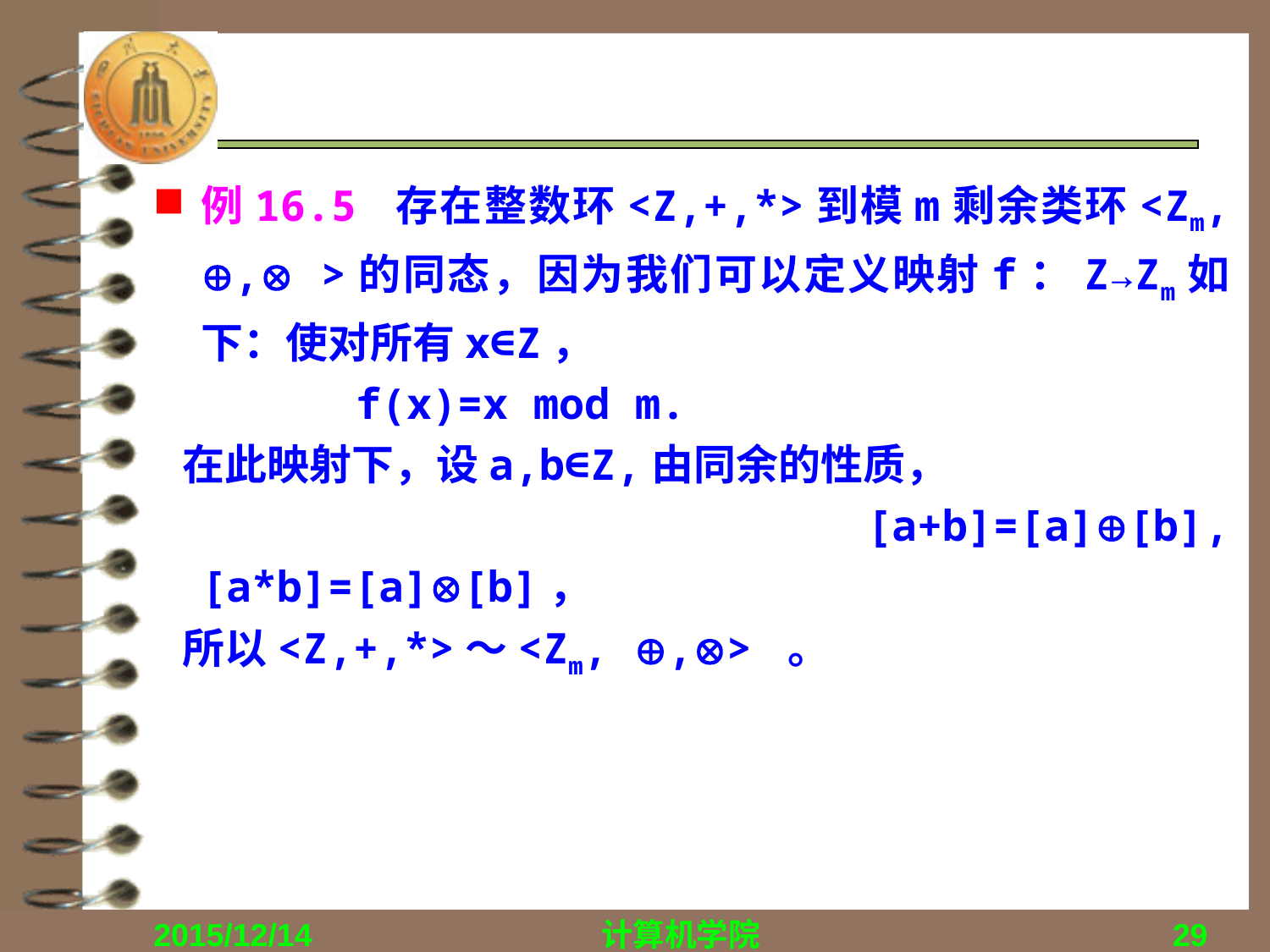

#
例16.5 存在整数环<Z,+,*>到模m剩余类环<Zm, ⊕,⊗ >的同态，因为我们可以定义映射f：Z→Zm如下：使对所有x∈Z，
        f(x)=x mod m.
  在此映射下，设a,b∈Z,由同余的性质，
            [a+b]=[a]⊕[b], [a*b]=[a]⊗[b]，
  所以<Z,+,*>～<Zm, ⊕,⊗> 。
2015/12/14
计算机学院
29